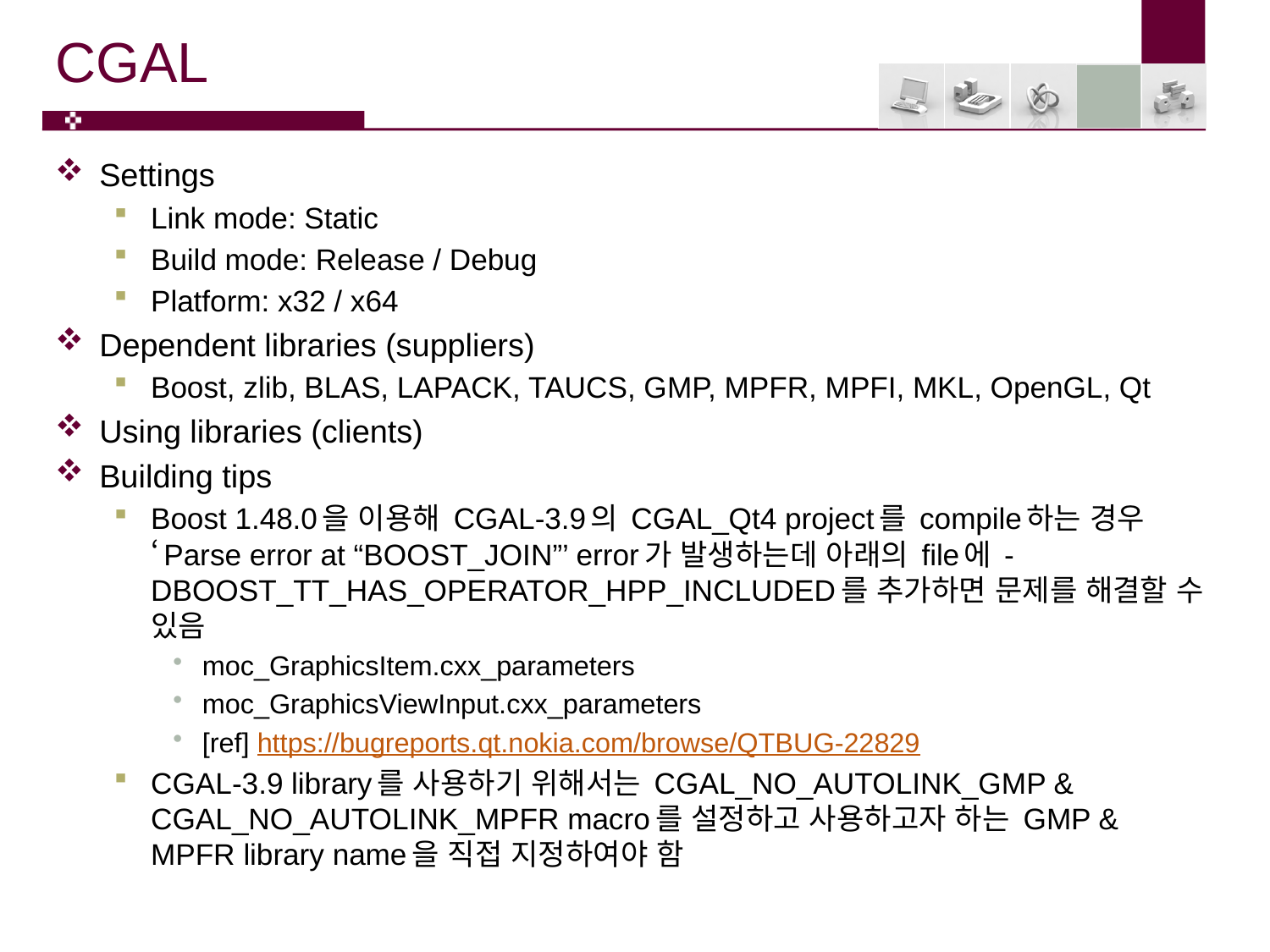

# CGAL
Settings
Link mode: Static
Build mode: Release / Debug
Platform: x32 / x64
Dependent libraries (suppliers)
Boost, zlib, BLAS, LAPACK, TAUCS, GMP, MPFR, MPFI, MKL, OpenGL, Qt
Using libraries (clients)
Building tips
Boost 1.48.0을 이용해 CGAL-3.9의 CGAL_Qt4 project를 compile하는 경우 ‘Parse error at “BOOST_JOIN”’ error가 발생하는데 아래의 file에 -DBOOST_TT_HAS_OPERATOR_HPP_INCLUDED를 추가하면 문제를 해결할 수 있음
moc_GraphicsItem.cxx_parameters
moc_GraphicsViewInput.cxx_parameters
[ref] https://bugreports.qt.nokia.com/browse/QTBUG-22829
CGAL-3.9 library를 사용하기 위해서는 CGAL_NO_AUTOLINK_GMP & CGAL_NO_AUTOLINK_MPFR macro를 설정하고 사용하고자 하는 GMP & MPFR library name을 직접 지정하여야 함